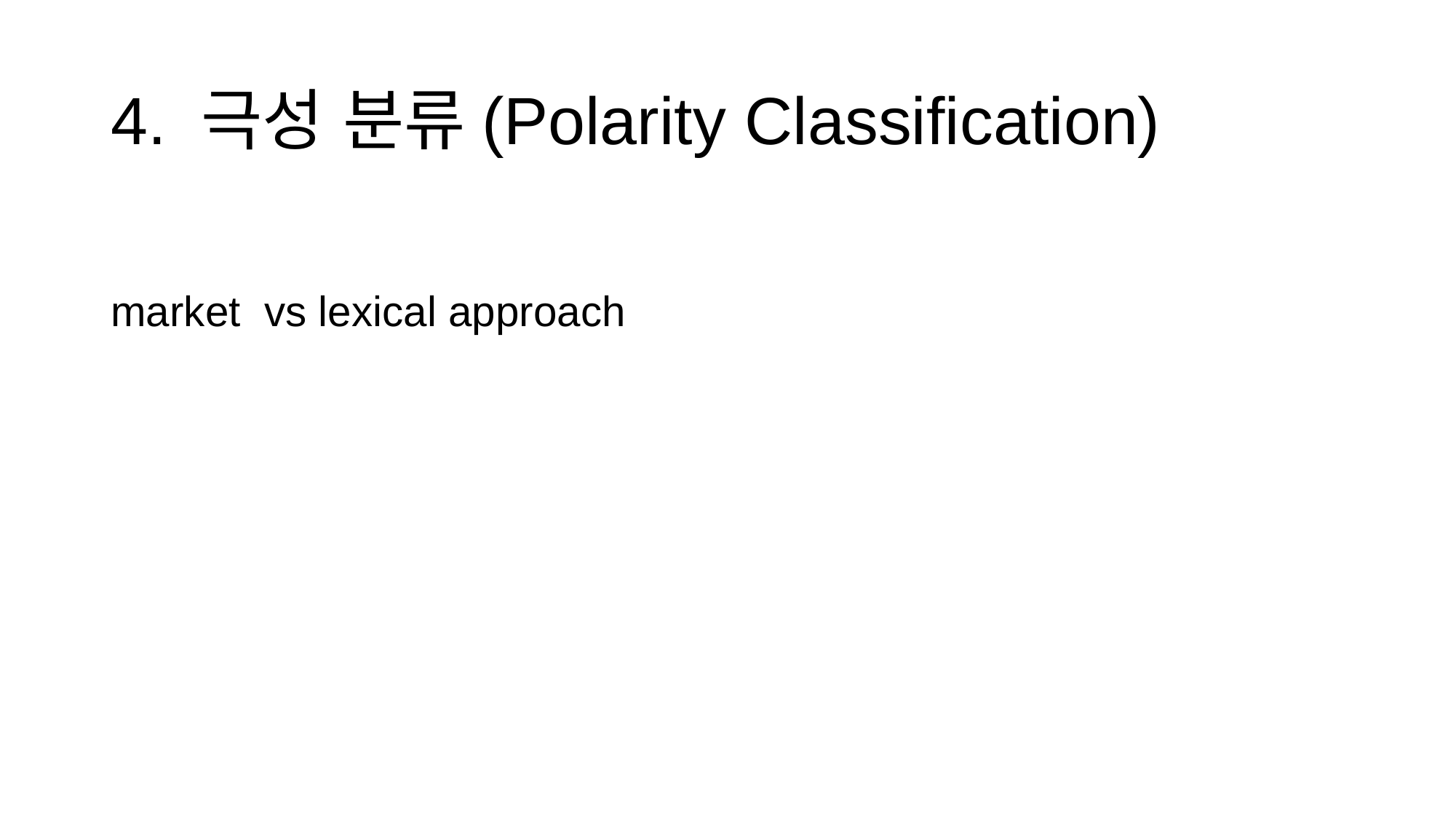

# 4. 극성 분류(Polarity Classification)

market  vs lexical approach